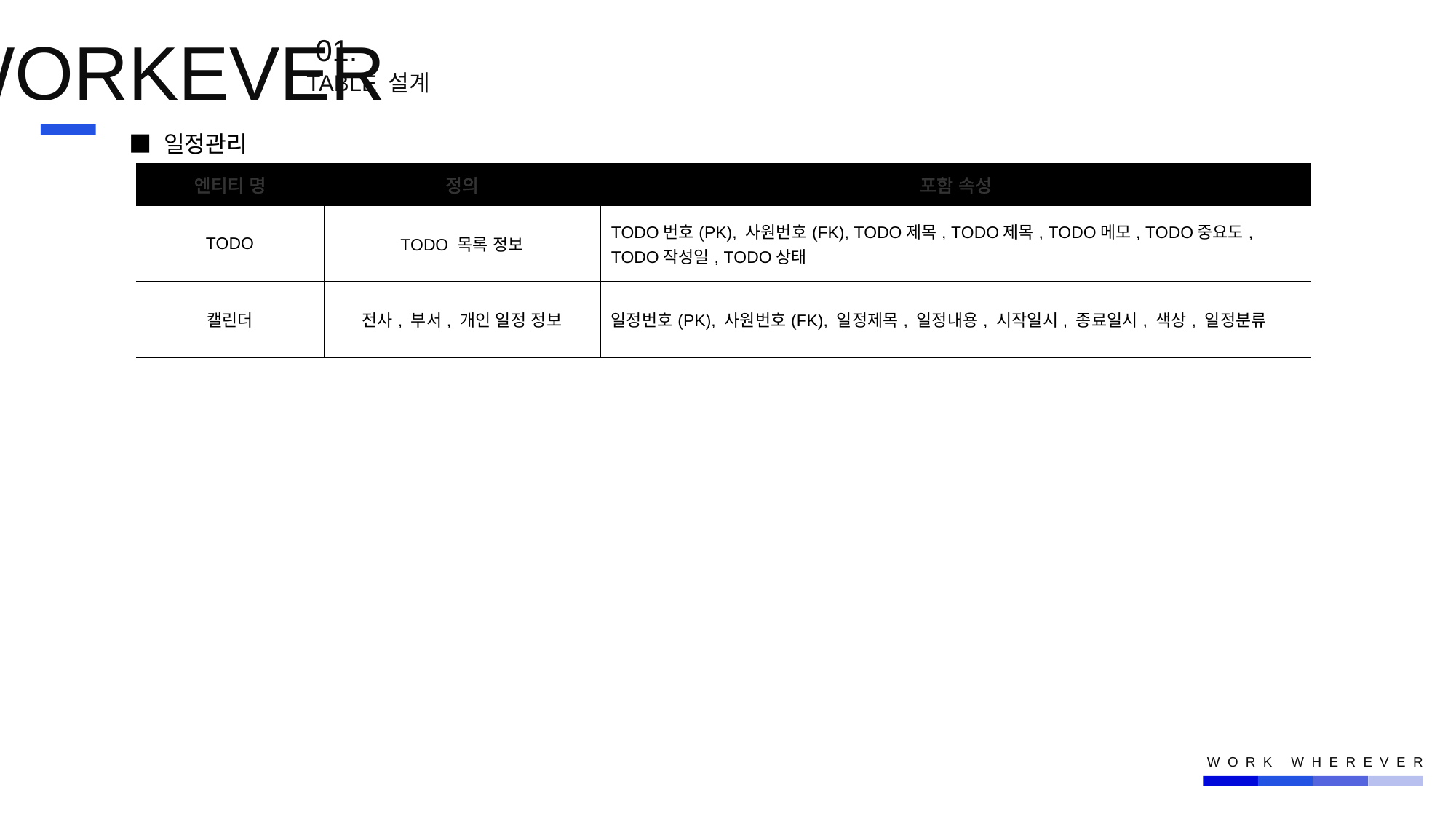

WORKEVER
01.
TABLE 설계

■ 일정관리
| 엔티티 명 | 정의 | 포함 속성 |
| --- | --- | --- |
| TODO | TODO 목록 정보 | TODO번호(PK), 사원번호(FK), TODO제목, TODO제목, TODO메모, TODO중요도, TODO작성일, TODO상태 |
| 캘린더 | 전사, 부서, 개인 일정 정보 | 일정번호(PK), 사원번호(FK), 일정제목, 일정내용, 시작일시, 종료일시, 색상, 일정분류 |
WORK WHEREVER